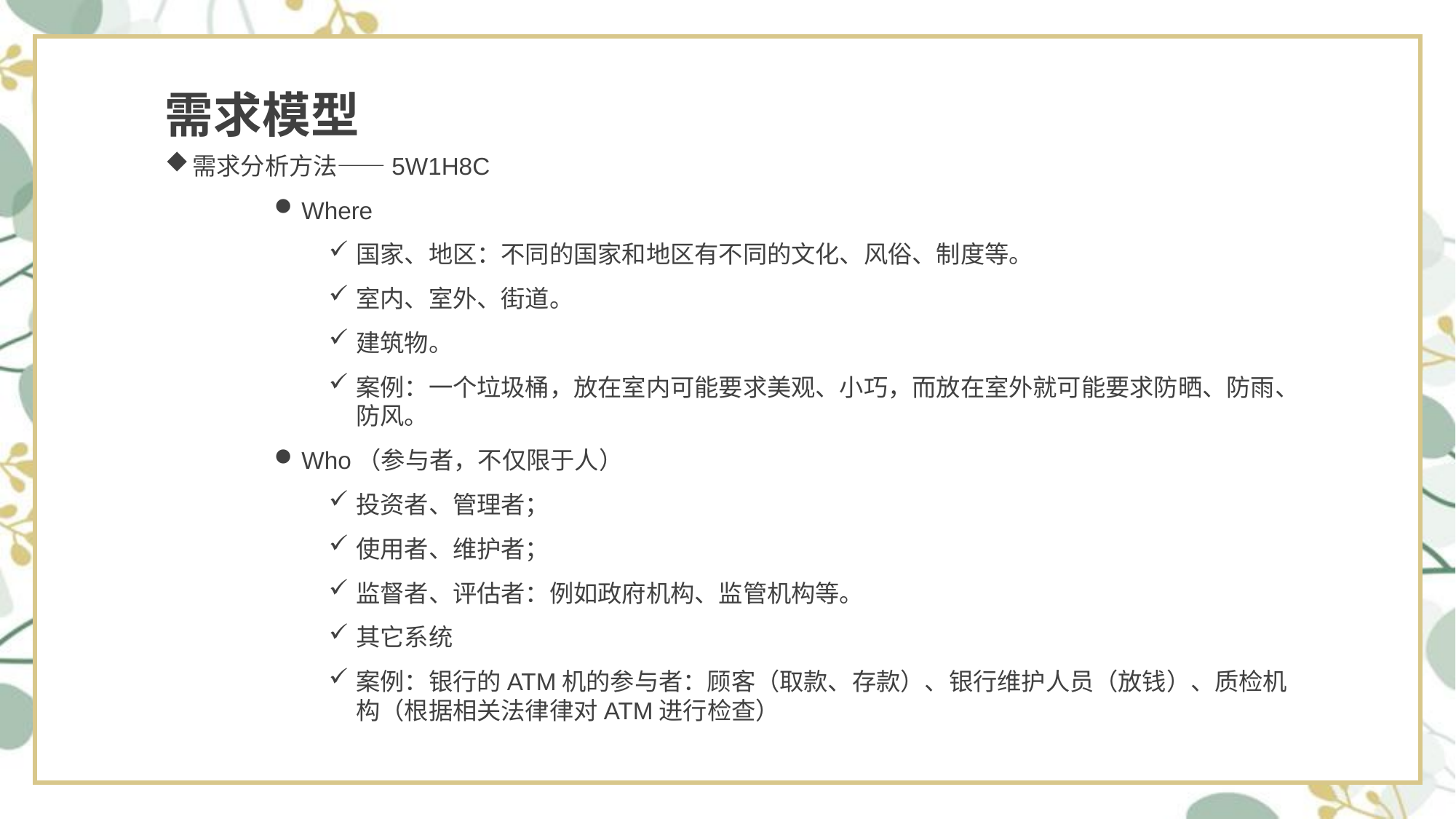

# 需求模型
需求分析方法——5W1H8C
Where
国家、地区：不同的国家和地区有不同的文化、风俗、制度等。
室内、室外、街道。
建筑物。
案例：一个垃圾桶，放在室内可能要求美观、小巧，而放在室外就可能要求防晒、防雨、防风。
Who（参与者，不仅限于人）
投资者、管理者；
使用者、维护者；
监督者、评估者：例如政府机构、监管机构等。
其它系统
案例：银行的ATM机的参与者：顾客（取款、存款）、银行维护人员（放钱）、质检机构（根据相关法律律对ATM进行检查）